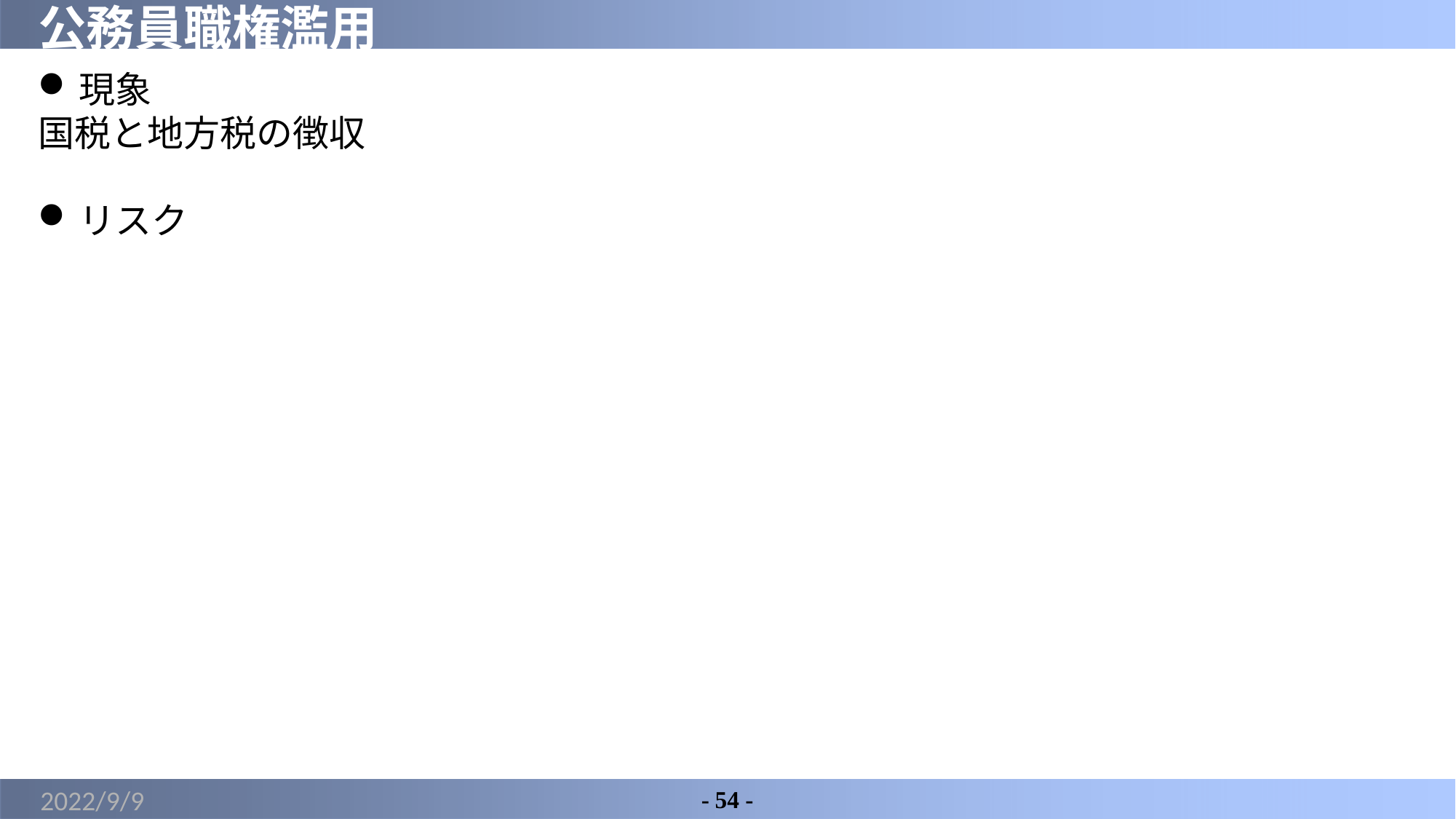

# 公務員職権濫用
現象
国税と地方税の徴収

リスク

2022/9/9
- 54 -